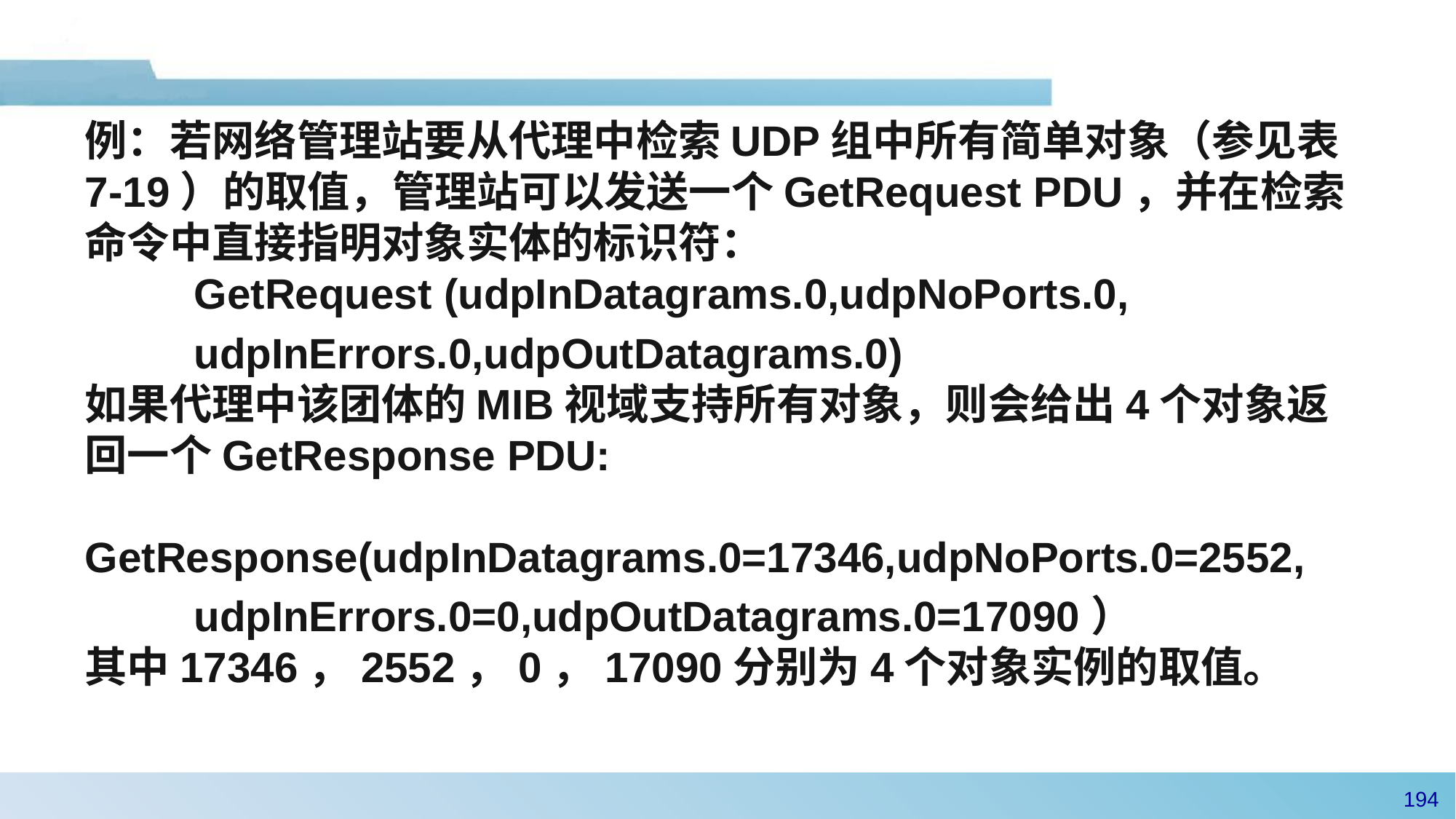

例：若网络管理站要从代理中检索UDP组中所有简单对象（参见表7-19）的取值，管理站可以发送一个GetRequest PDU，并在检索命令中直接指明对象实体的标识符：
	GetRequest (udpInDatagrams.0,udpNoPorts.0,
	udpInErrors.0,udpOutDatagrams.0)
如果代理中该团体的MIB视域支持所有对象，则会给出4个对象返回一个GetResponse PDU:
	GetResponse(udpInDatagrams.0=17346,udpNoPorts.0=2552,
	udpInErrors.0=0,udpOutDatagrams.0=17090）
其中17346，2552，0，17090分别为4个对象实例的取值。
194